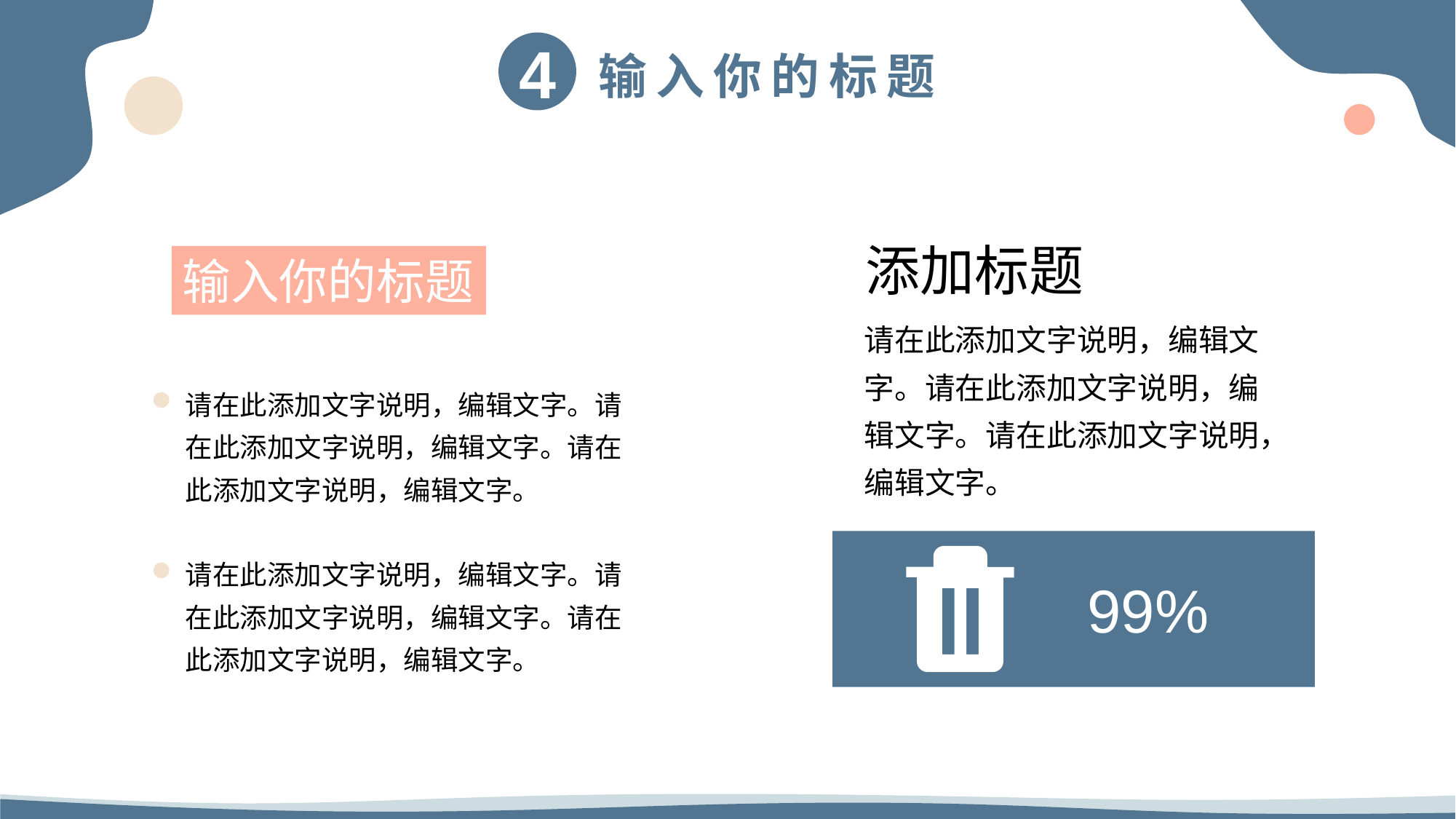

添加标题
请在此添加文字说明，编辑文字。请在此添加文字说明，编辑文字。请在此添加文字说明，编辑文字。

99%
输入你的标题
请在此添加文字说明，编辑文字。请在此添加文字说明，编辑文字。请在此添加文字说明，编辑文字。

请在此添加文字说明，编辑文字。请在此添加文字说明，编辑文字。请在此添加文字说明，编辑文字。